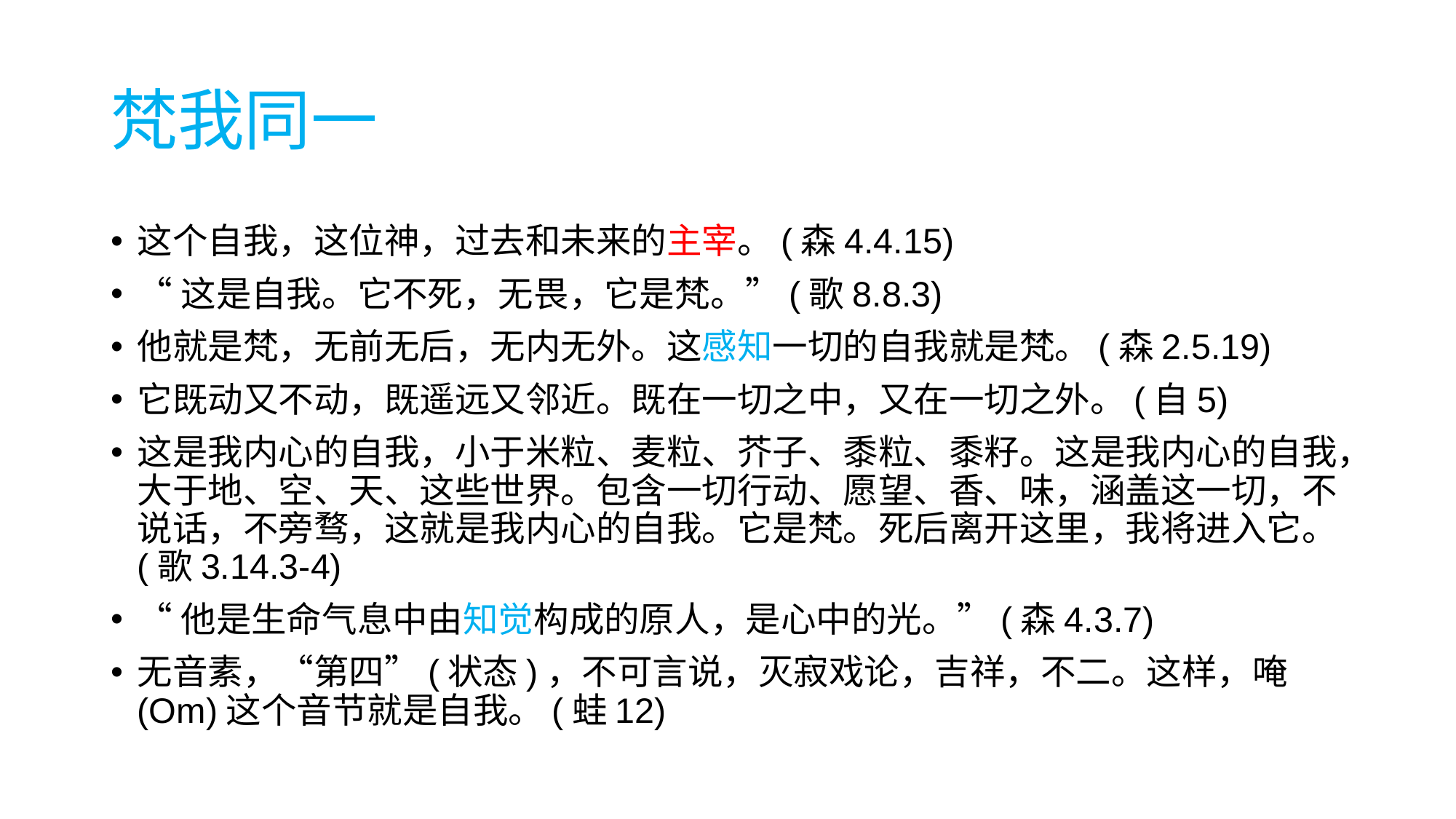

# 梵我同一
这个自我，这位神，过去和未来的主宰。(森4.4.15)
“这是自我。它不死，无畏，它是梵。”(歌8.8.3)
他就是梵，无前无后，无内无外。这感知一切的自我就是梵。(森2.5.19)
它既动又不动，既遥远又邻近。既在一切之中，又在一切之外。(自5)
这是我内心的自我，小于米粒、麦粒、芥子、黍粒、黍籽。这是我内心的自我，大于地、空、天、这些世界。包含一切行动、愿望、香、味，涵盖这一切，不说话，不旁骛，这就是我内心的自我。它是梵。死后离开这里，我将进入它。(歌3.14.3-4)
“他是生命气息中由知觉构成的原人，是心中的光。”(森4.3.7)
无音素，“第四”(状态)，不可言说，灭寂戏论，吉祥，不二。这样，唵(Om)这个音节就是自我。(蛙12)